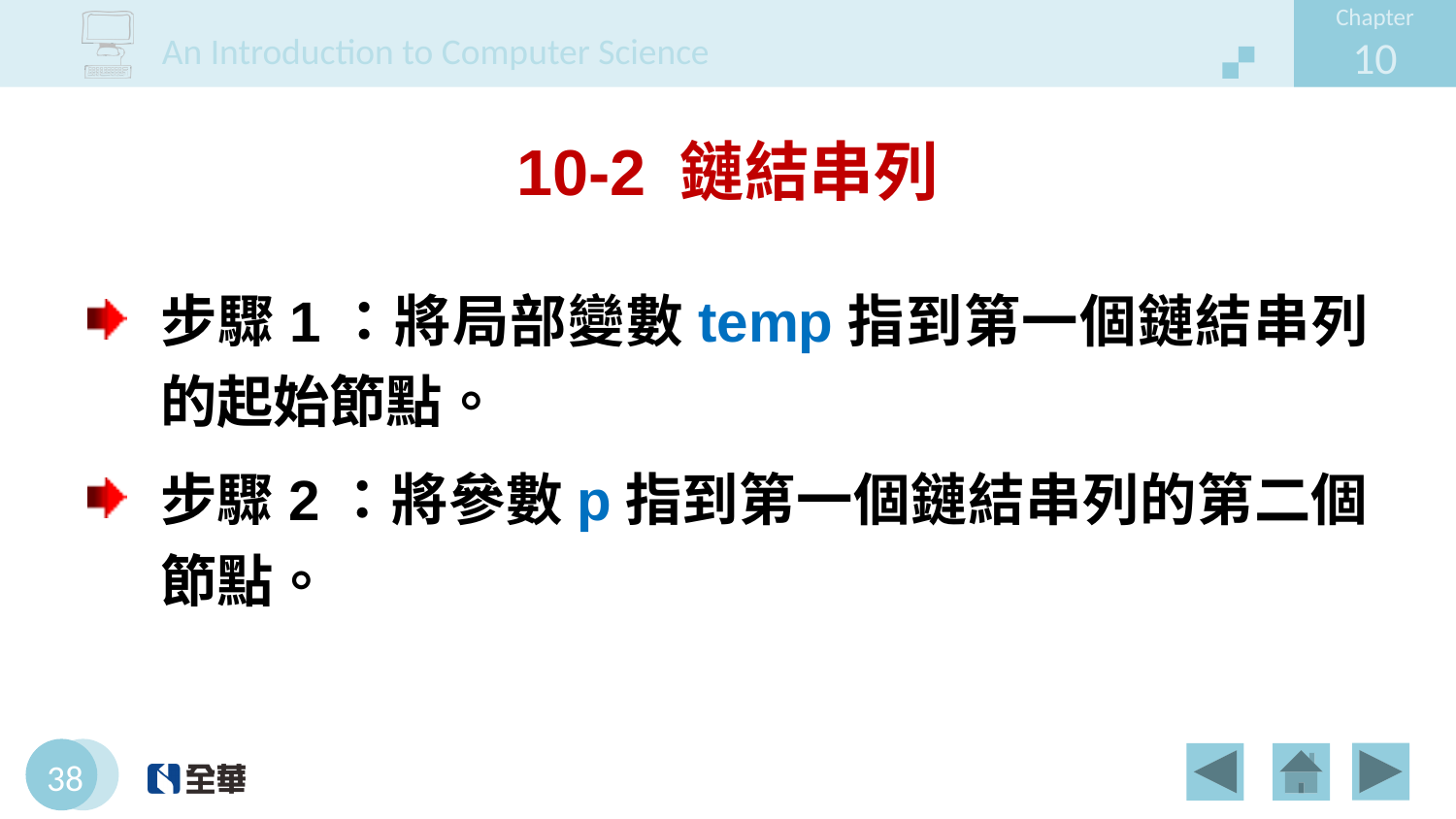

# 10-2 鏈結串列
步驟1：將局部變數temp指到第一個鏈結串列的起始節點。
步驟2：將參數p指到第一個鏈結串列的第二個節點。